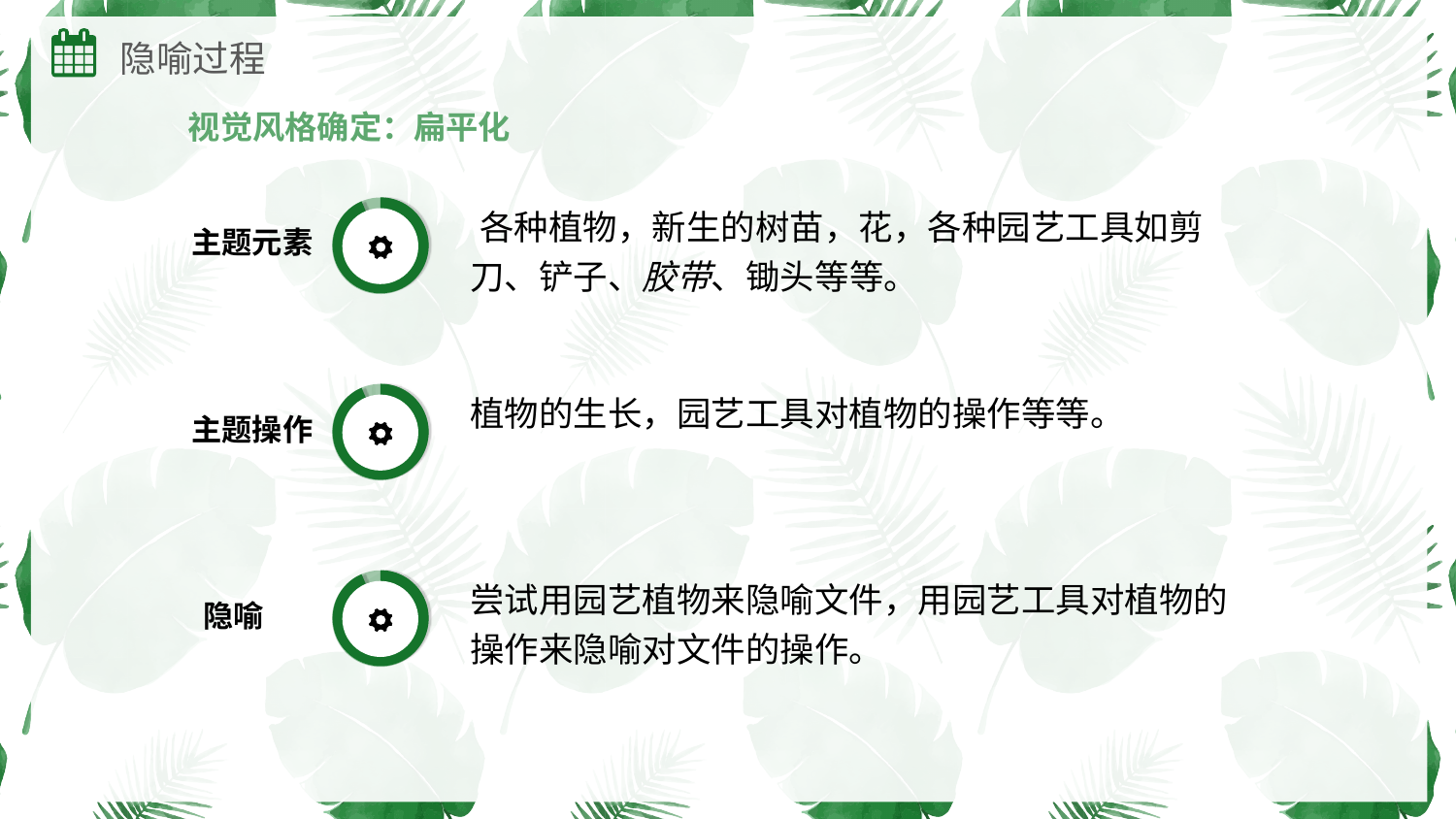

隐喻过程
视觉风格确定：扁平化

 各种植物，新生的树苗，花，各种园艺工具如剪刀、铲子、胶带、锄头等等。

主题元素
植物的生长，园艺工具对植物的操作等等。

主题操作
尝试用园艺植物来隐喻文件，用园艺工具对植物的操作来隐喻对文件的操作。

隐喻